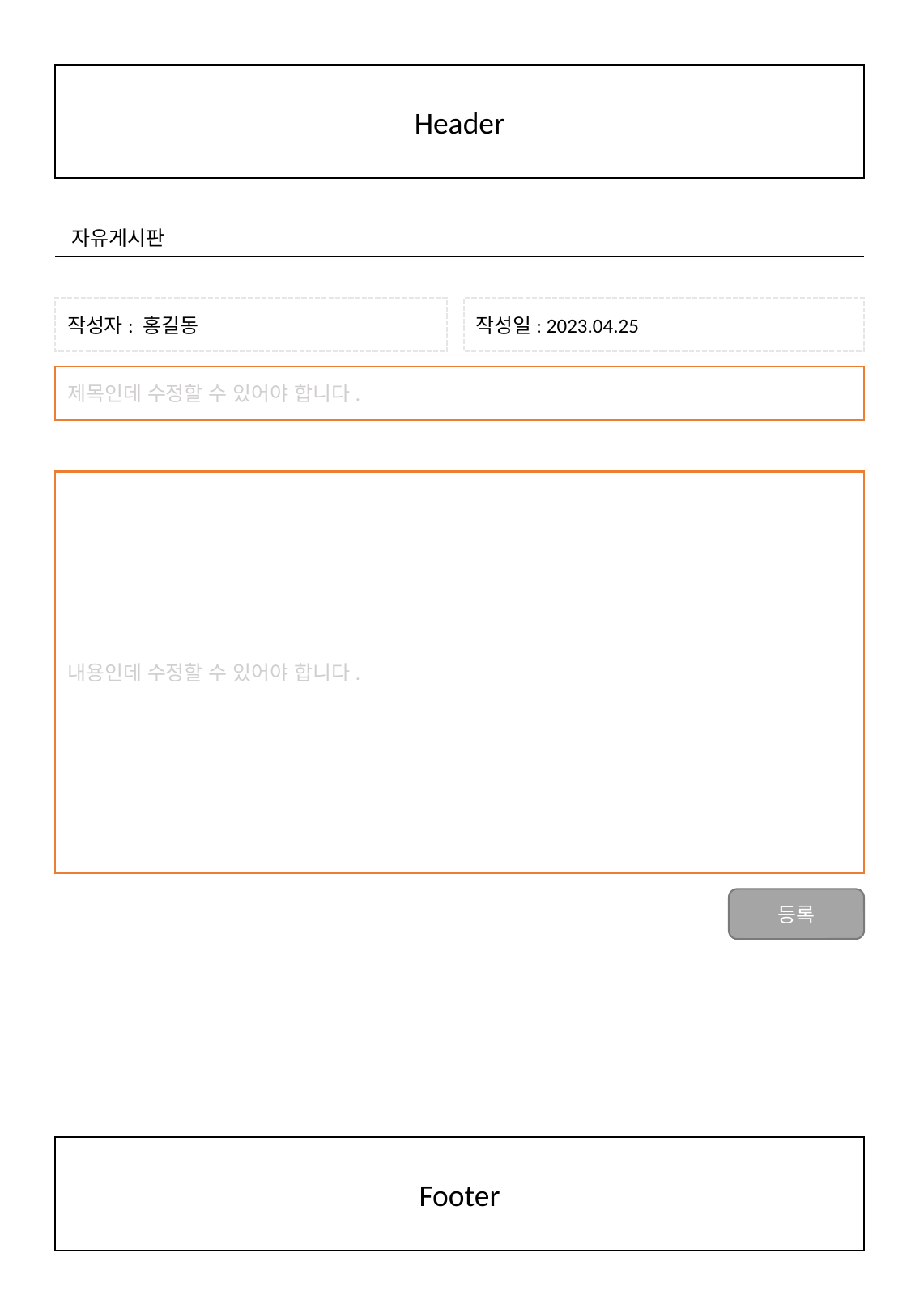

Header
자유게시판
작성자: 홍길동
작성일: 2023.04.25
제목인데 수정할 수 있어야 합니다.
내용인데 수정할 수 있어야 합니다.
등록
Footer